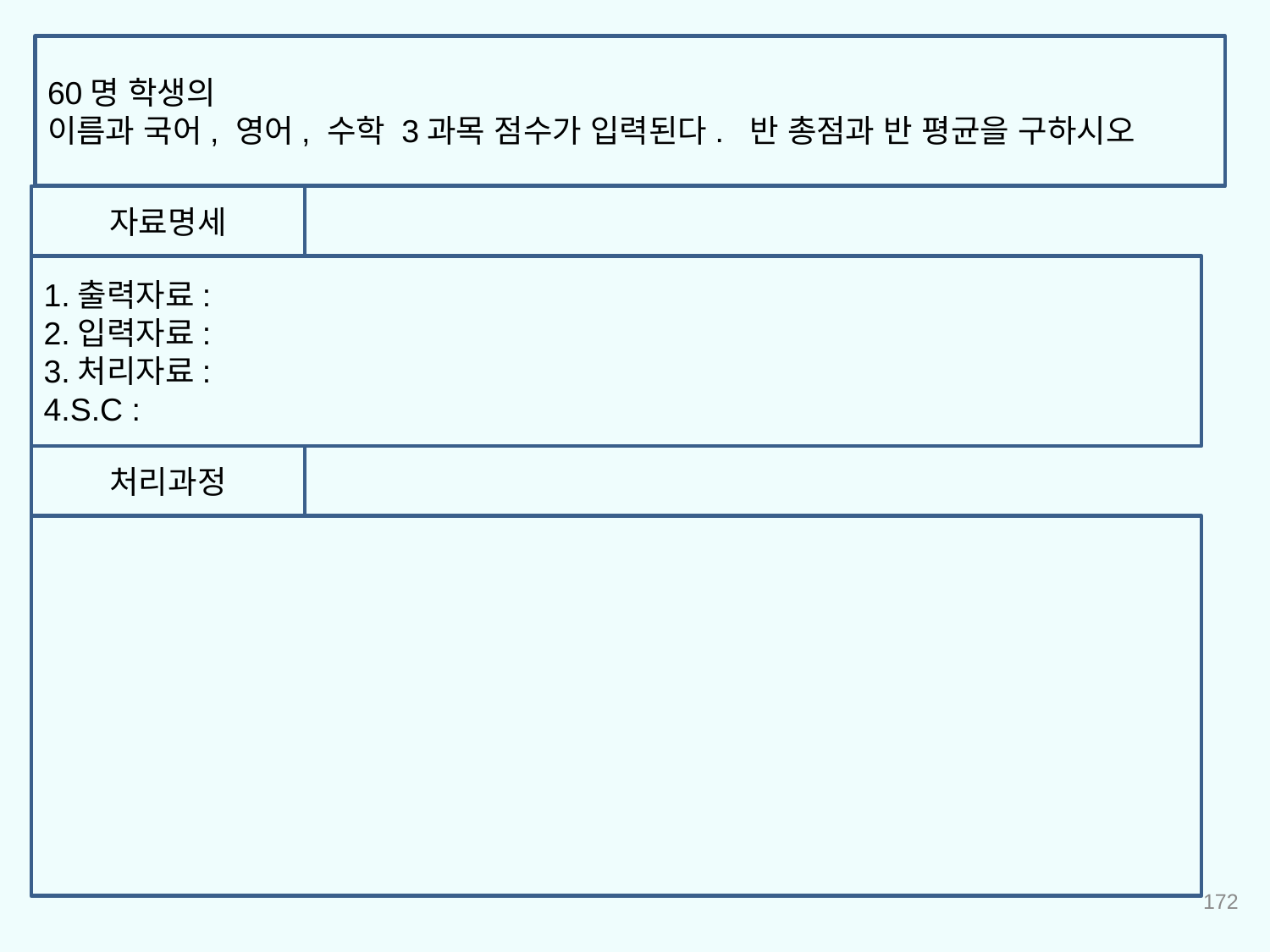

60명 학생의
이름과 국어, 영어, 수학 3과목 점수가 입력된다.  반 총점과 반 평균을 구하시오
자료명세
1.출력자료:
2.입력자료:
3.처리자료:
4.S.C :
처리과정

172